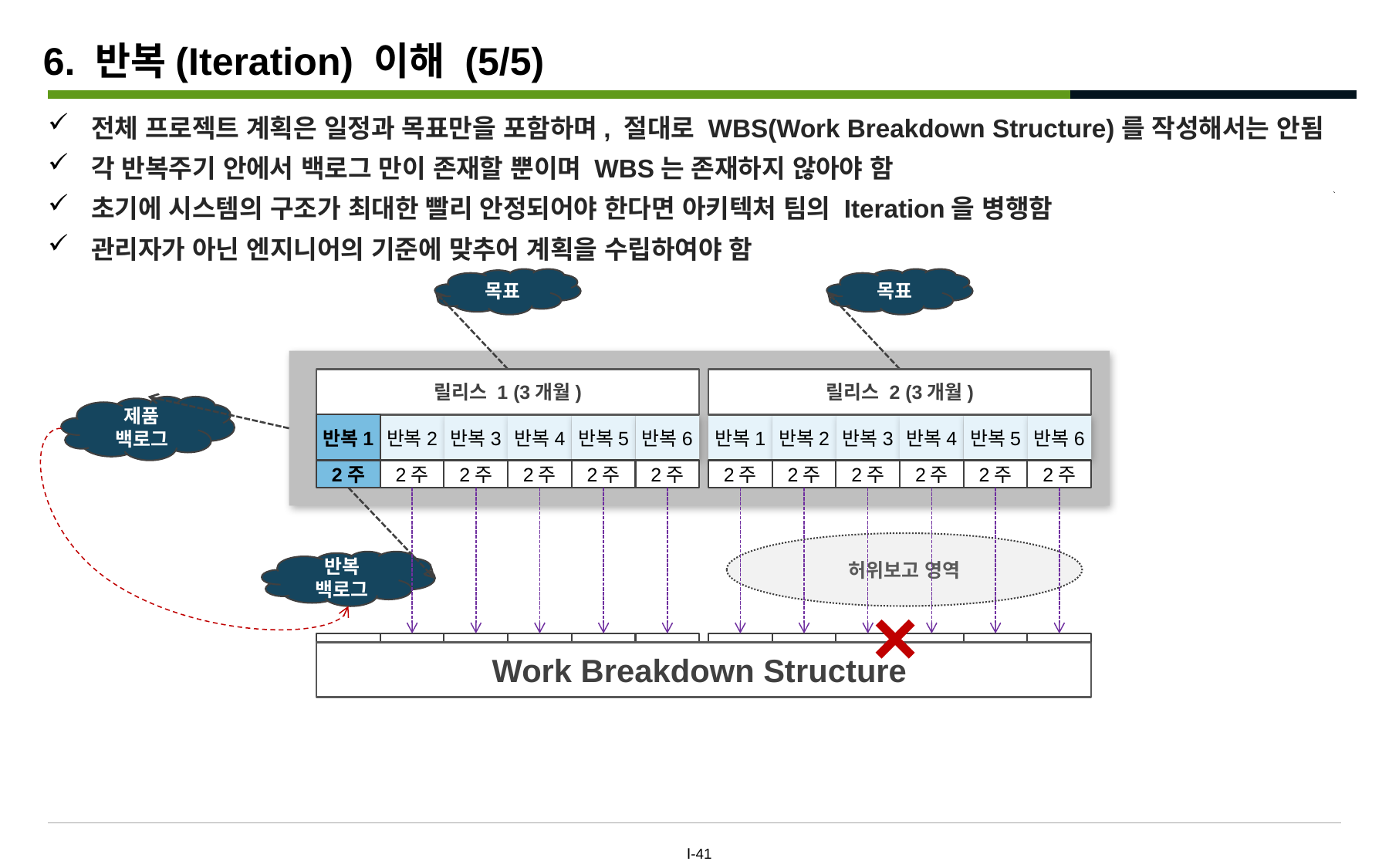

# 6. 반복(Iteration) 이해 (5/5)
전체 프로젝트 계획은 일정과 목표만을 포함하며, 절대로 WBS(Work Breakdown Structure)를 작성해서는 안됨
각 반복주기 안에서 백로그 만이 존재할 뿐이며 WBS는 존재하지 않아야 함
초기에 시스템의 구조가 최대한 빨리 안정되어야 한다면 아키텍처 팀의 Iteration을 병행함
관리자가 아닌 엔지니어의 기준에 맞추어 계획을 수립하여야 함
목표
목표

릴리스 1 (3개월)
릴리스 2 (3개월)
제품 백로그
반복1
반복2
반복3
반복4
반복5
반복6
반복1
반복2
반복3
반복4
반복5
반복6
2주
2주
2주
2주
2주
2주
2주
2주
2주
2주
2주
2주
허위보고 영역
반복 백로그

Work Breakdown Structure